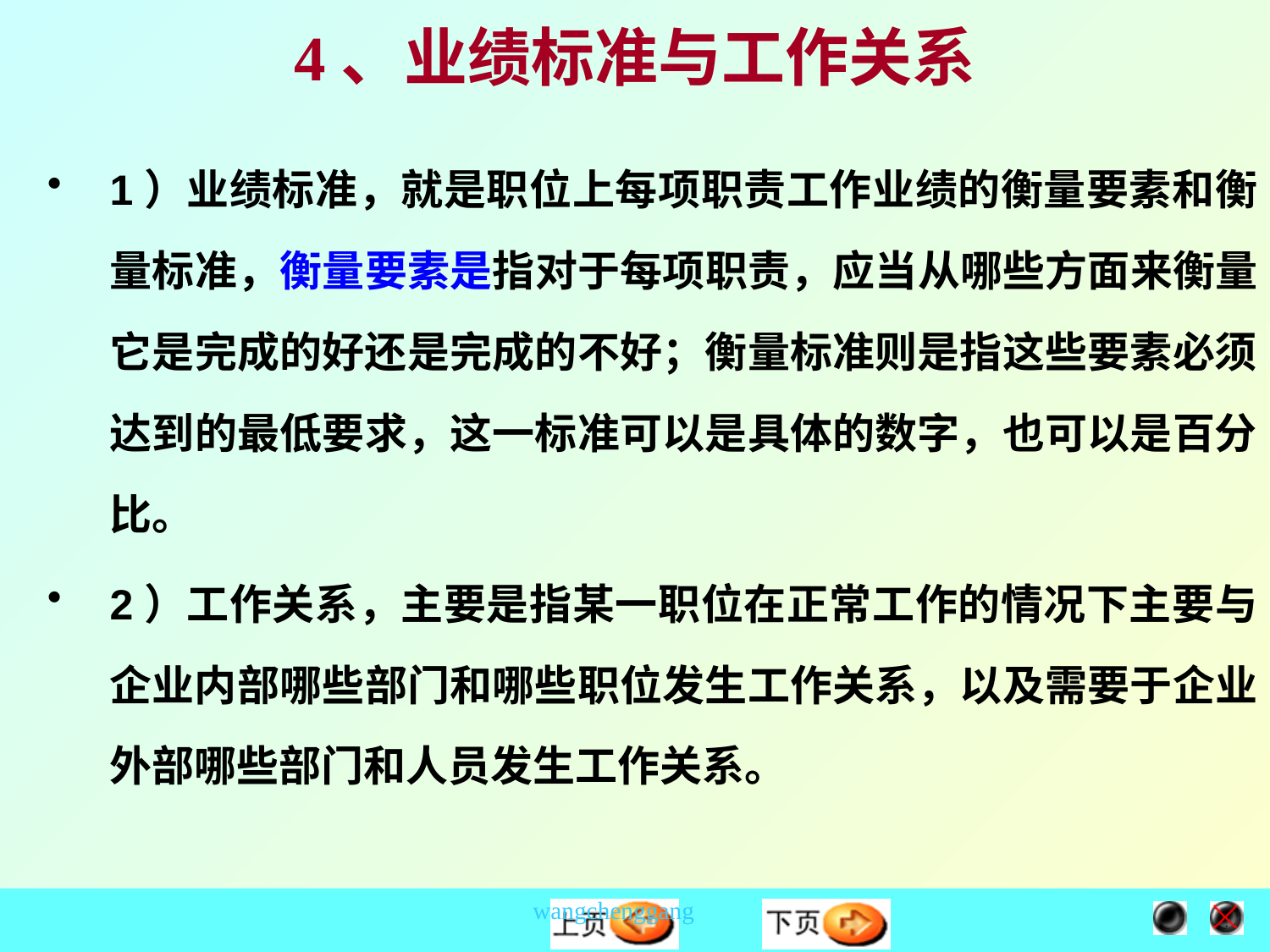

# 4、业绩标准与工作关系
1）业绩标准，就是职位上每项职责工作业绩的衡量要素和衡量标准，衡量要素是指对于每项职责，应当从哪些方面来衡量它是完成的好还是完成的不好；衡量标准则是指这些要素必须达到的最低要求，这一标准可以是具体的数字，也可以是百分比。
2）工作关系，主要是指某一职位在正常工作的情况下主要与企业内部哪些部门和哪些职位发生工作关系，以及需要于企业外部哪些部门和人员发生工作关系。
wangchenggang